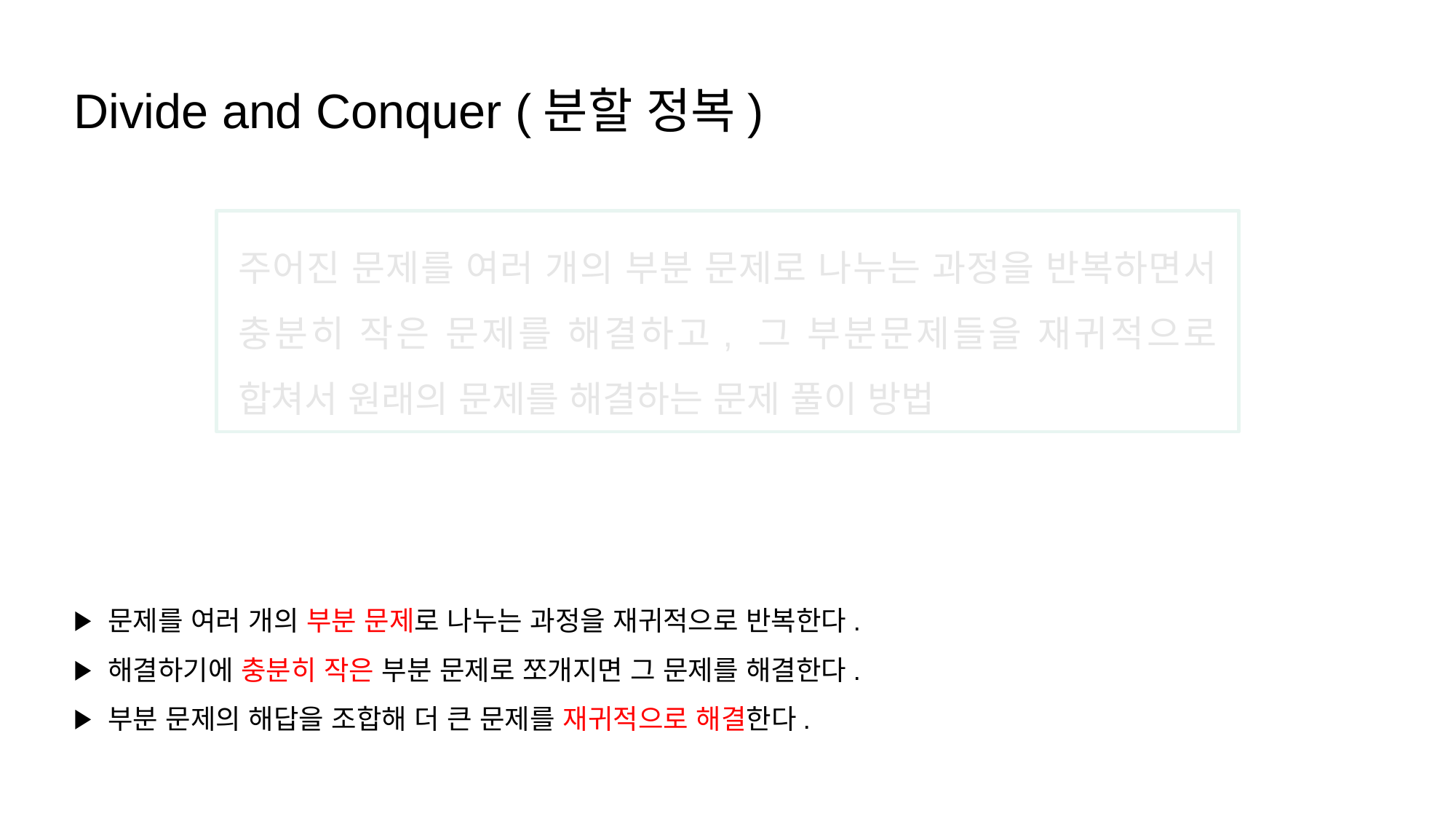

Divide and Conquer (분할 정복)

주어진 문제를 여러 개의 부분 문제로 나누는 과정을 반복하면서 충분히 작은 문제를 해결하고, 그 부분문제들을 재귀적으로 합쳐서 원래의 문제를 해결하는 문제 풀이 방법
문제를 여러 개의 부분 문제로 나누는 과정을 재귀적으로 반복한다.
해결하기에 충분히 작은 부분 문제로 쪼개지면 그 문제를 해결한다.
부분 문제의 해답을 조합해 더 큰 문제를 재귀적으로 해결한다.